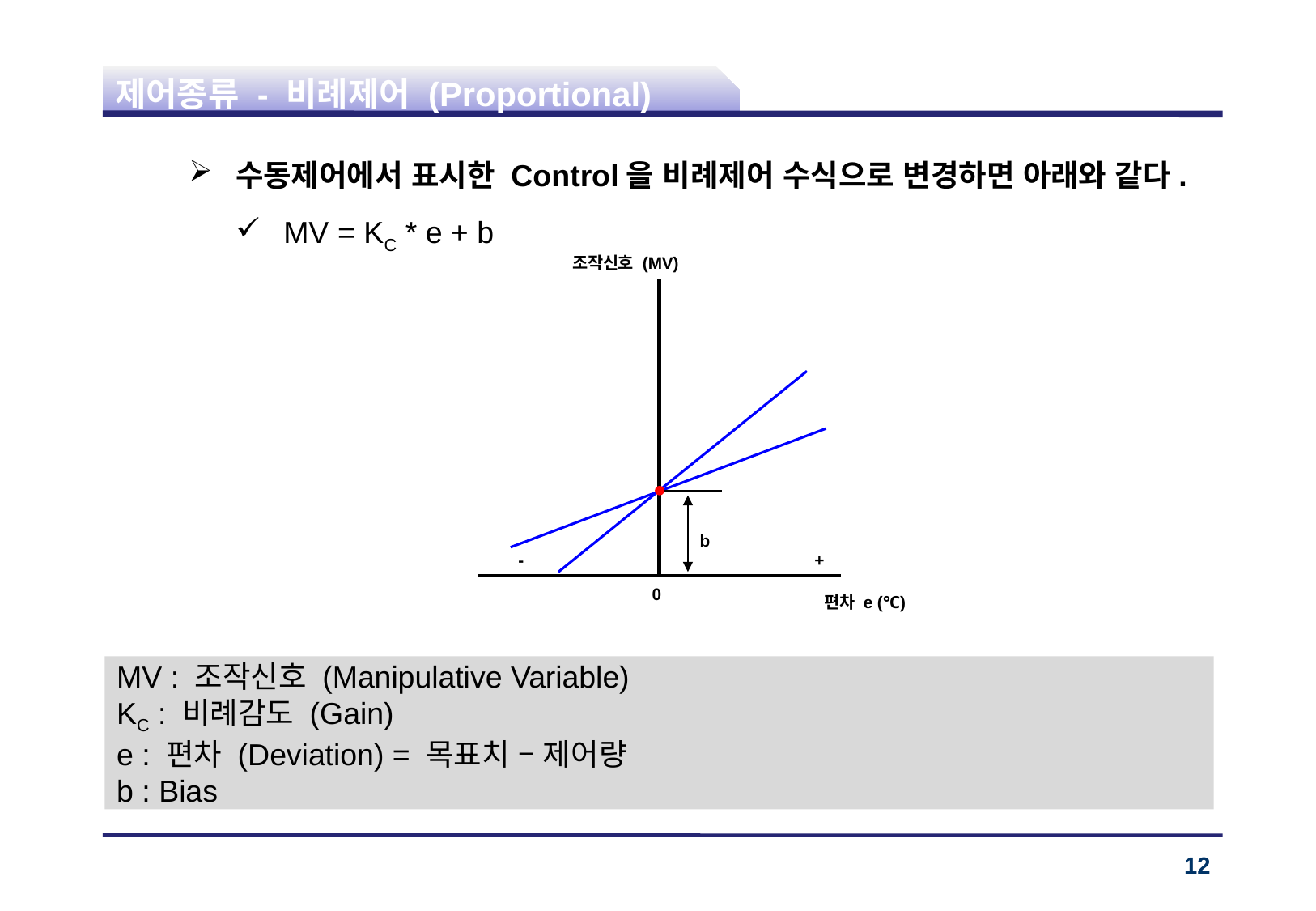

# 제어종류 - 비례제어 (Proportional)
수동제어에서 표시한 Control을 비례제어 수식으로 변경하면 아래와 같다.
MV = KC * e + b
조작신호 (MV)

b
-
+
0
편차 e (℃)
MV : 조작신호 (Manipulative Variable)
KC : 비례감도 (Gain)
e : 편차 (Deviation) = 목표치 – 제어량
b : Bias